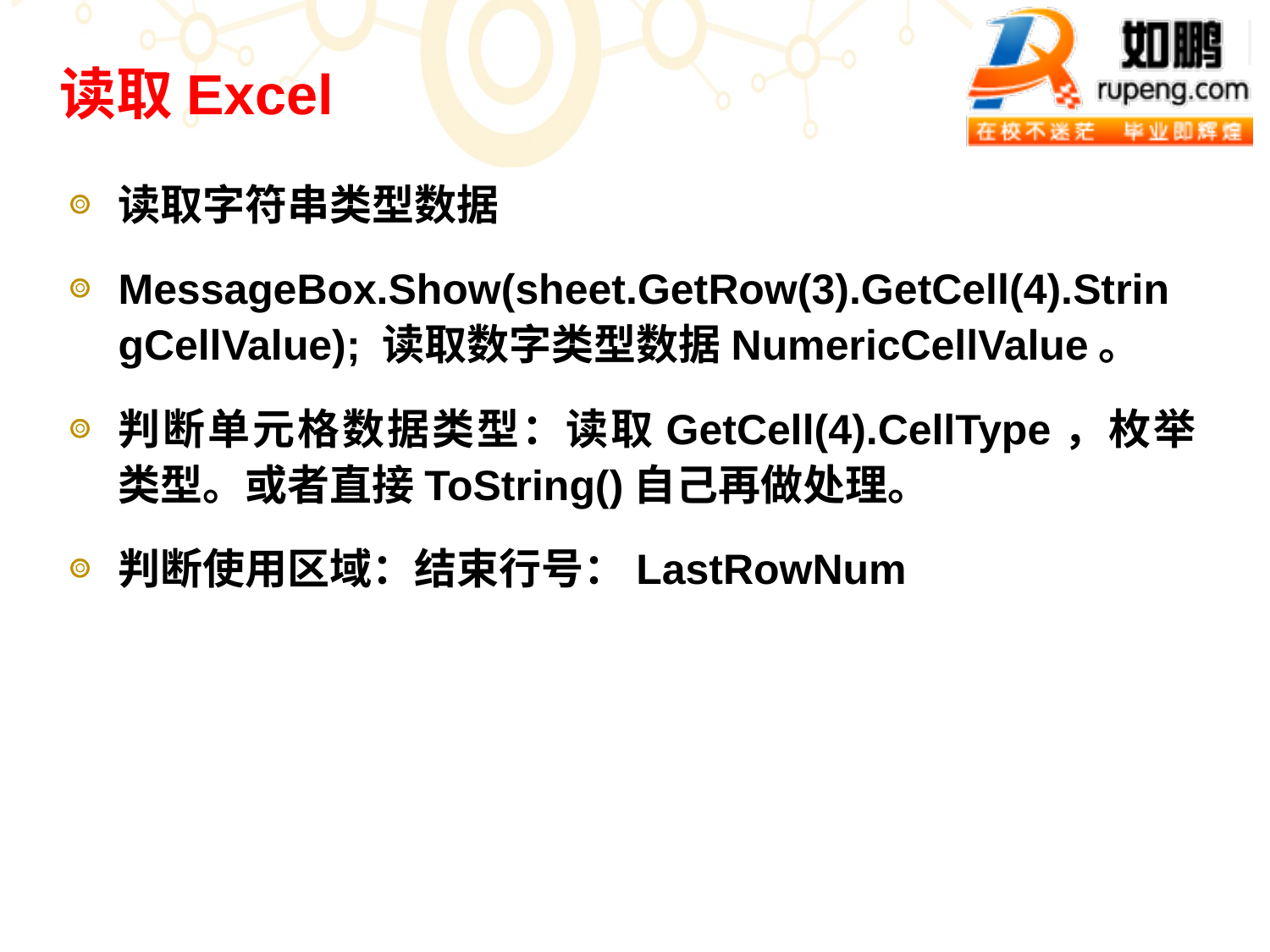

读取Excel
读取字符串类型数据
MessageBox.Show(sheet.GetRow(3).GetCell(4).StringCellValue); 读取数字类型数据NumericCellValue。
判断单元格数据类型：读取GetCell(4).CellType，枚举类型。或者直接ToString()自己再做处理。
判断使用区域：结束行号：LastRowNum